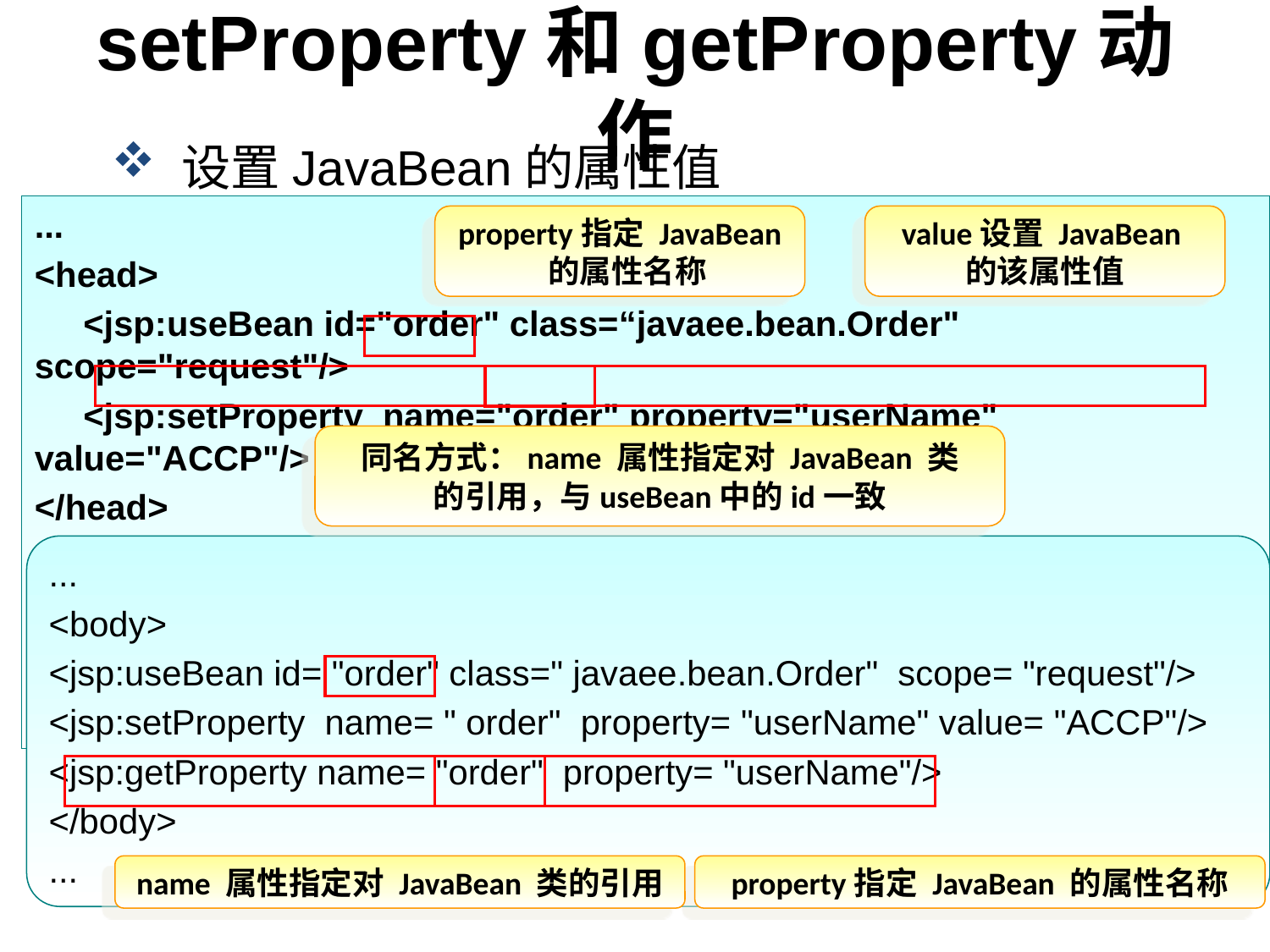

# setProperty和getProperty动作
 设置JavaBean的属性值

 获取JavaBean中属性的值
...
<head>
     <jsp:useBean id="order" class=“javaee.bean.Order" scope="request"/>
     <jsp:setProperty  name="order" property="userName" value="ACCP"/>
</head>
...
property指定 JavaBean
 的属性名称
value设置 JavaBean
的该属性值

同名方式：name 属性指定对 JavaBean 类
的引用，与useBean中的id一致
...
<body>
<jsp:useBean id= "order" class=" javaee.bean.Order"  scope= "request"/>
<jsp:setProperty  name= " order"  property= "userName" value= "ACCP"/>
<jsp:getProperty name= "order"  property= "userName"/>
</body>
...

name 属性指定对 JavaBean 类的引用
property指定 JavaBean 的属性名称